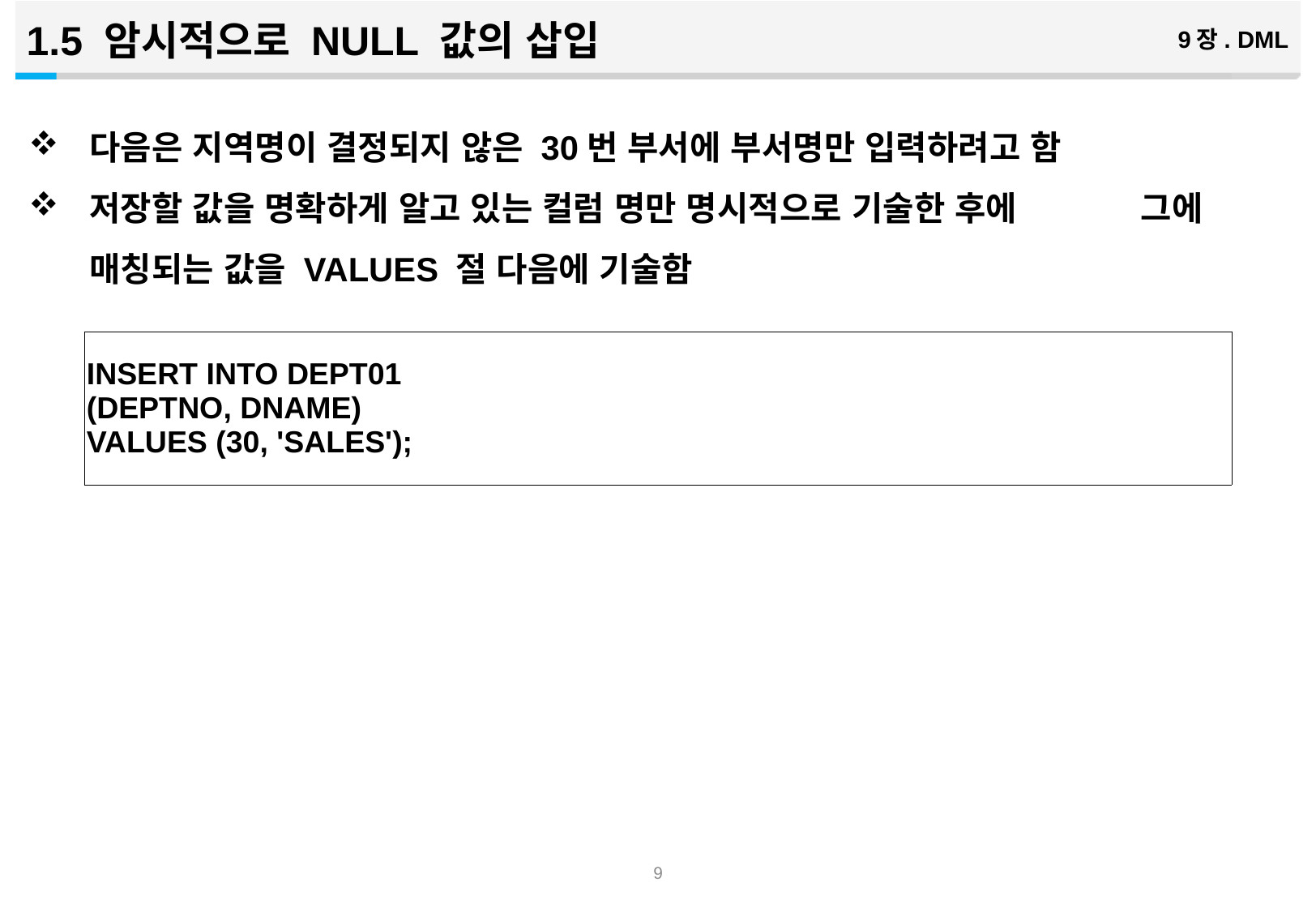

1.5 암시적으로 NULL 값의 삽입
9장. DML
다음은 지역명이 결정되지 않은 30번 부서에 부서명만 입력하려고 함
저장할 값을 명확하게 알고 있는 컬럼 명만 명시적으로 기술한 후에             그에 매칭되는 값을 VALUES 절 다음에 기술함

| INSERT INTO DEPT01 (DEPTNO, DNAME) VALUES (30, 'SALES'); |
| --- |
9